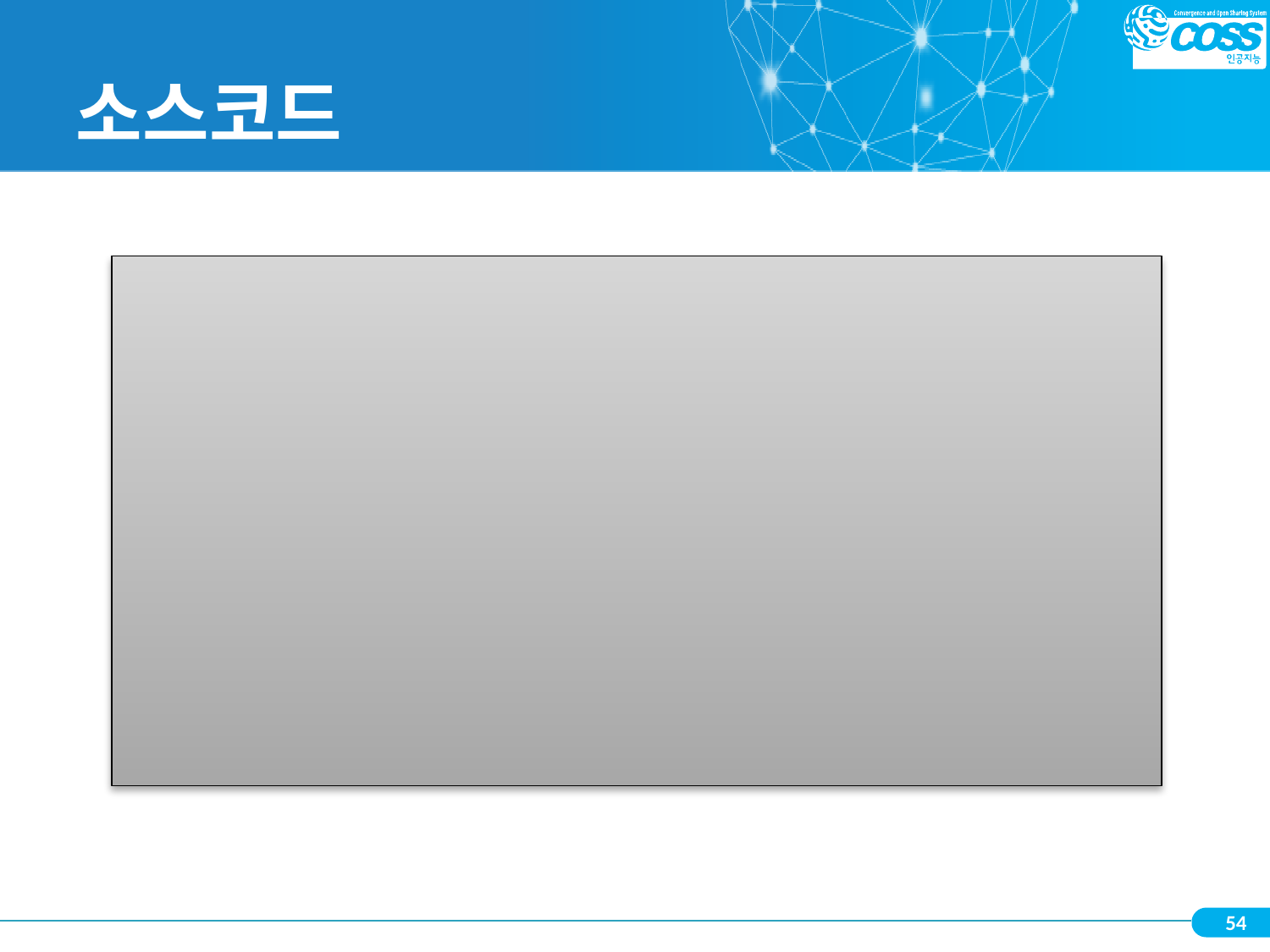

# 소스코드

# 표준체중 구하기
height = float(input("키(cm) 입력: "))
weight = (height - 100) * 0.9
print("표준체중은", weight,"입니다.")